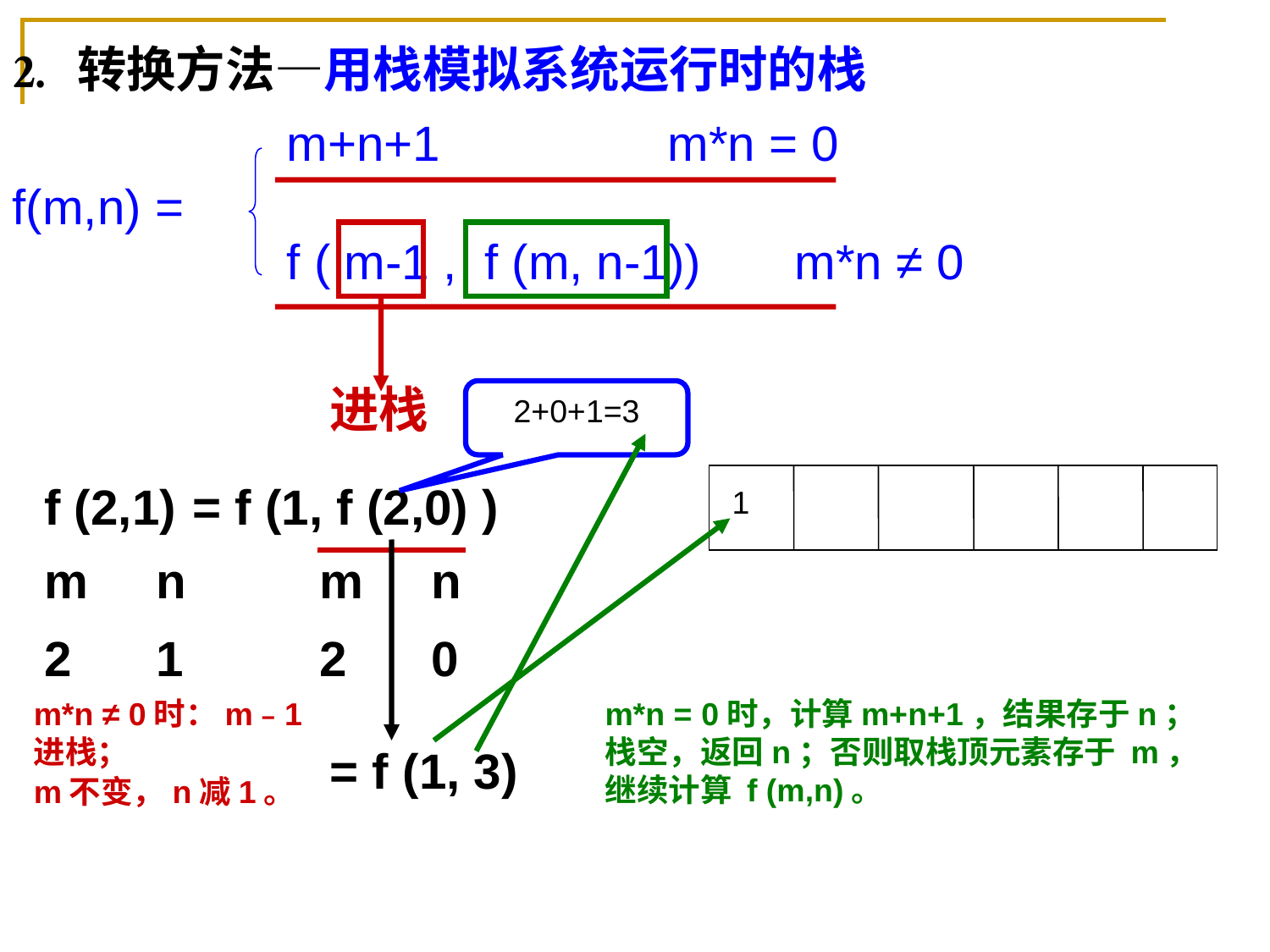

# 2.  转换方法—用栈模拟系统运行时的栈
m+n+1		m*n = 0

f ( m-1 ,  f (m, n-1))	m*n ≠ 0
f(m,n) =

进栈

2+0+1=3

f (2,1)
= f (1, f (2,0) )
1

= f (1, 3)
m  	  n
2	  1
m  	  n
2	  0

m*n ≠ 0时：m﹣1进栈；
m不变，n减1。
m*n = 0时，计算m+n+1，结果存于n；栈空，返回n；否则取栈顶元素存于 m，继续计算 f (m,n)。